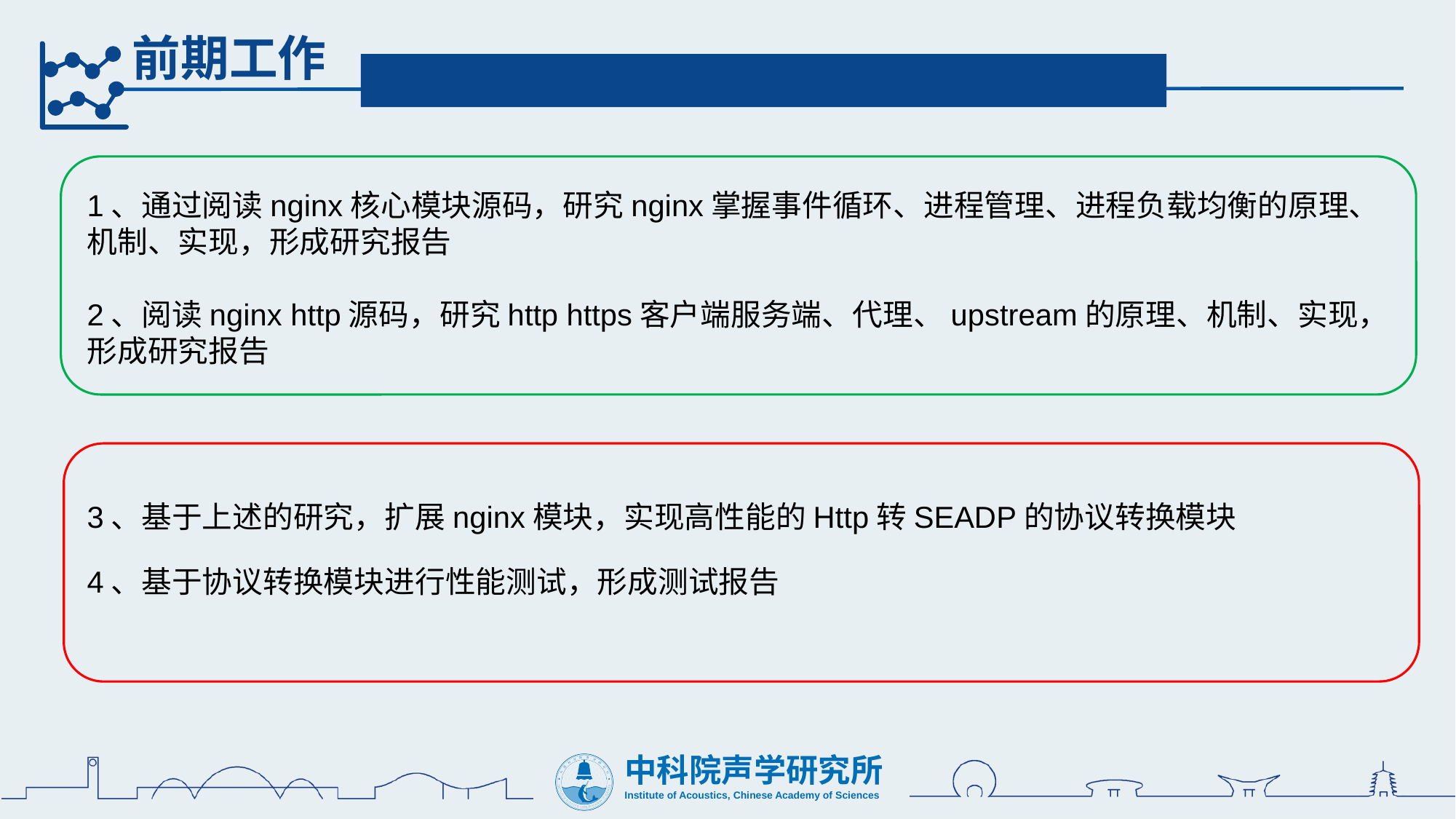

前期工作

1、通过阅读nginx核心模块源码，研究nginx掌握事件循环、进程管理、进程负载均衡的原理、机制、实现，形成研究报告
2、阅读nginx http源码，研究http https客户端服务端、代理、upstream的原理、机制、实现，形成研究报告

3、基于上述的研究，扩展nginx模块，实现高性能的Http转SEADP的协议转换模块
4、基于协议转换模块进行性能测试，形成测试报告